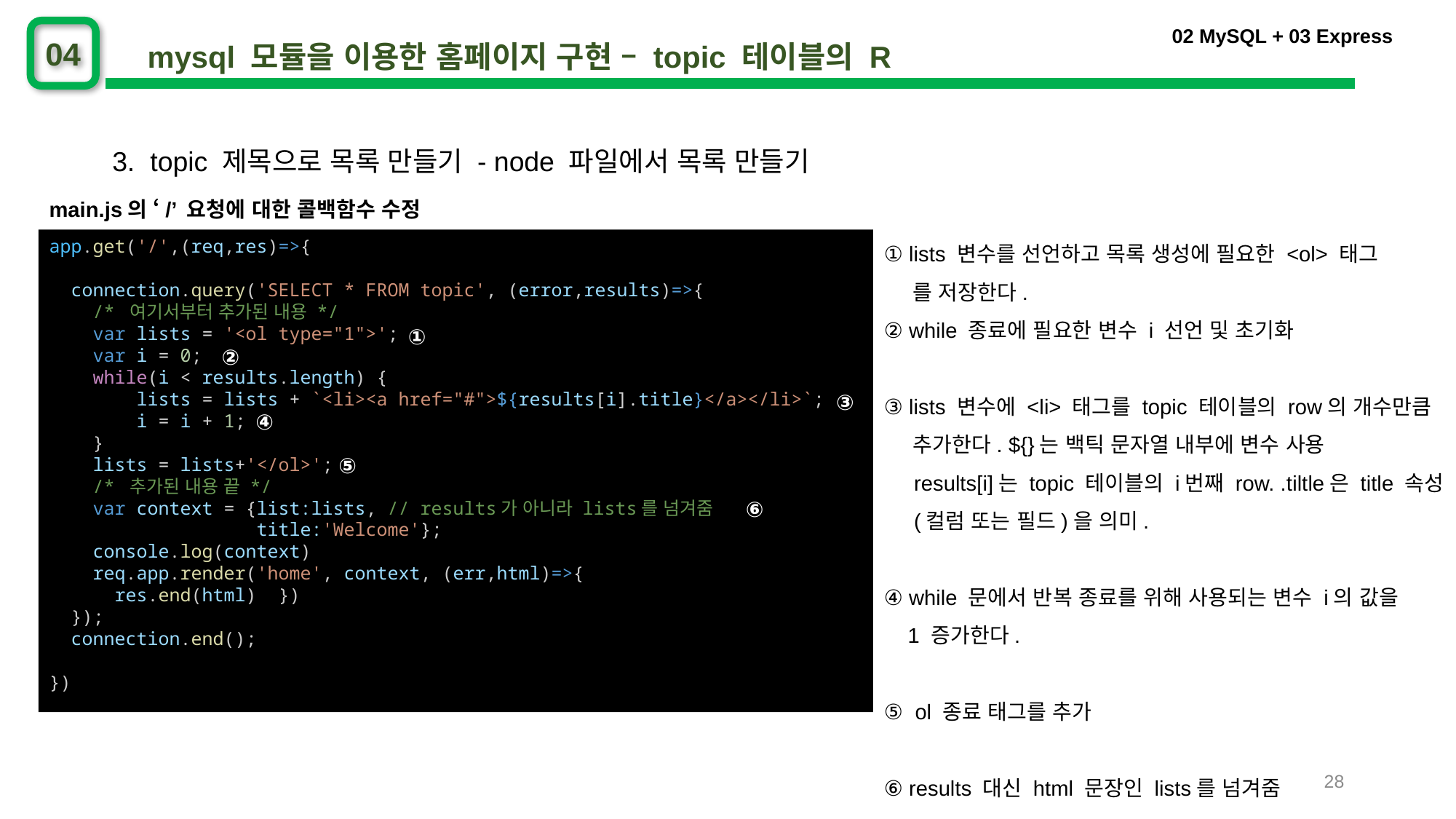

02 MySQL + 03 Express
04
mysql 모듈을 이용한 홈페이지 구현 – topic 테이블의 R

3.  topic 제목으로 목록 만들기 - node 파일에서 목록 만들기
main.js의 ‘/’ 요청에 대한 콜백함수 수정
① lists 변수를 선언하고 목록 생성에 필요한 <ol> 태그
    를 저장한다.
② while 종료에 필요한 변수 i 선언 및 초기화

③ lists 변수에 <li> 태그를 topic 테이블의 row의 개수만큼
    추가한다. ${}는 백틱 문자열 내부에 변수 사용
     results[i]는 topic 테이블의 i번째 row. .tiltle은 title 속성
     (컬럼 또는 필드)을 의미.

④ while 문에서 반복 종료를 위해 사용되는 변수 i의 값을
    1 증가한다.

⑤  ol 종료 태그를 추가

⑥ results 대신 html 문장인 lists를 넘겨줌
app.get('/',(req,res)=>{
  connection.query('SELECT * FROM topic', (error,results)=>{
    /* 여기서부터 추가된 내용 */
    var lists = '<ol type="1">';
    var i = 0;
    while(i < results.length) {
        lists = lists + `<li><a href="#">${results[i].title}</a></li>`;
        i = i + 1;
    }
    lists = lists+'</ol>';
    /* 추가된 내용 끝 */
    var context = {list:lists, // results가 아니라 lists를 넘겨줌
                   title:'Welcome'};
    console.log(context)
    req.app.render('home', context, (err,html)=>{
      res.end(html)  })
  });
  connection.end();

})
①
②
③
④
⑤
⑥
28